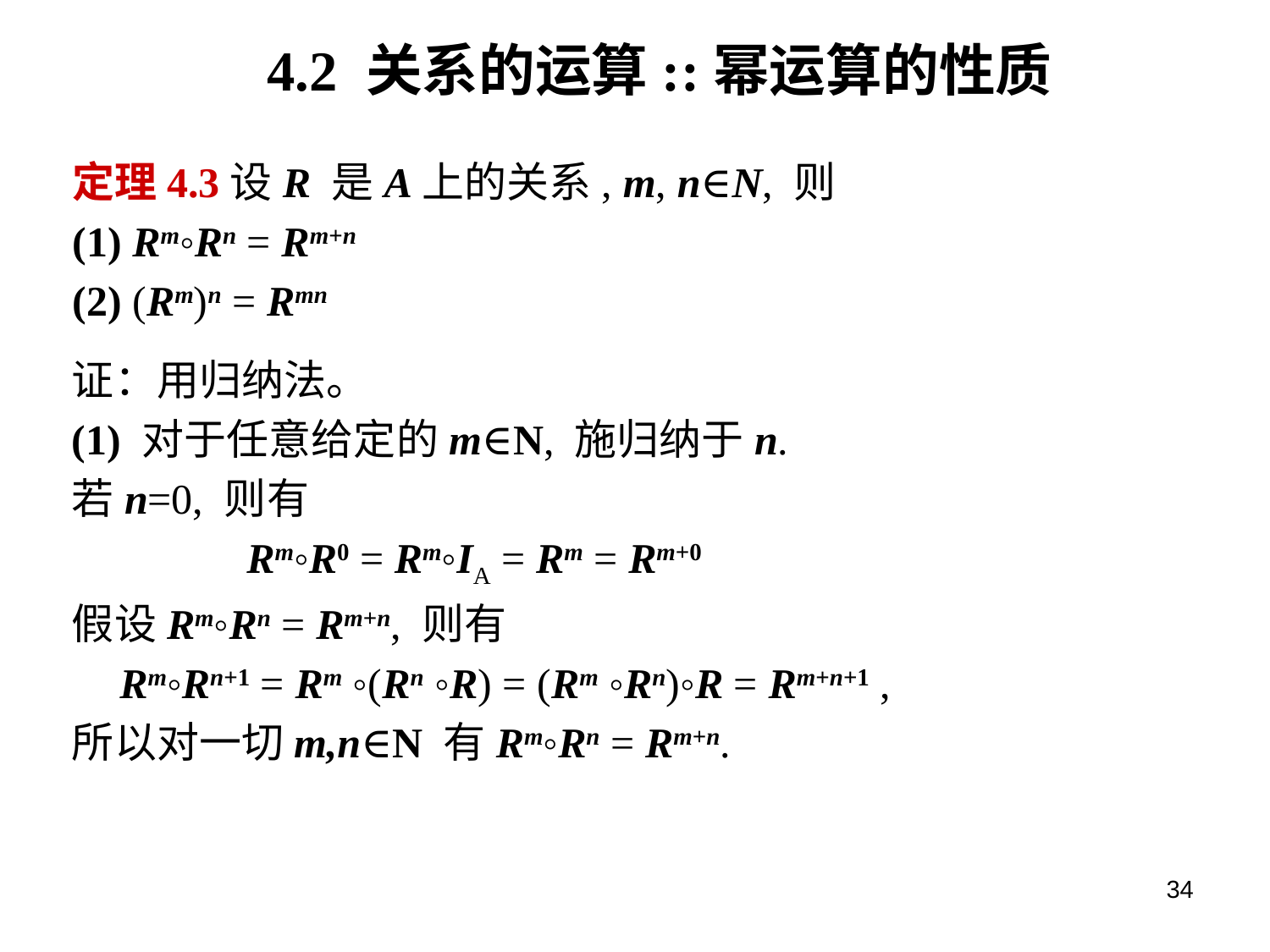

# 4.2 关系的运算::幂运算的性质
定理4.3设R 是A上的关系, m, n∈N, 则
(1) Rm◦Rn = Rm+n
(2) (Rm)n = Rmn

证：用归纳法。
(1) 对于任意给定的m∈N, 施归纳于n.
若n=0, 则有
		Rm◦R0 = Rm◦IA = Rm = Rm+0
假设Rm◦Rn = Rm+n, 则有
	Rm◦Rn+1 = Rm ◦(Rn ◦R) = (Rm ◦Rn)◦R = Rm+n+1 ,
所以对一切m,n∈N 有Rm◦Rn = Rm+n.
34